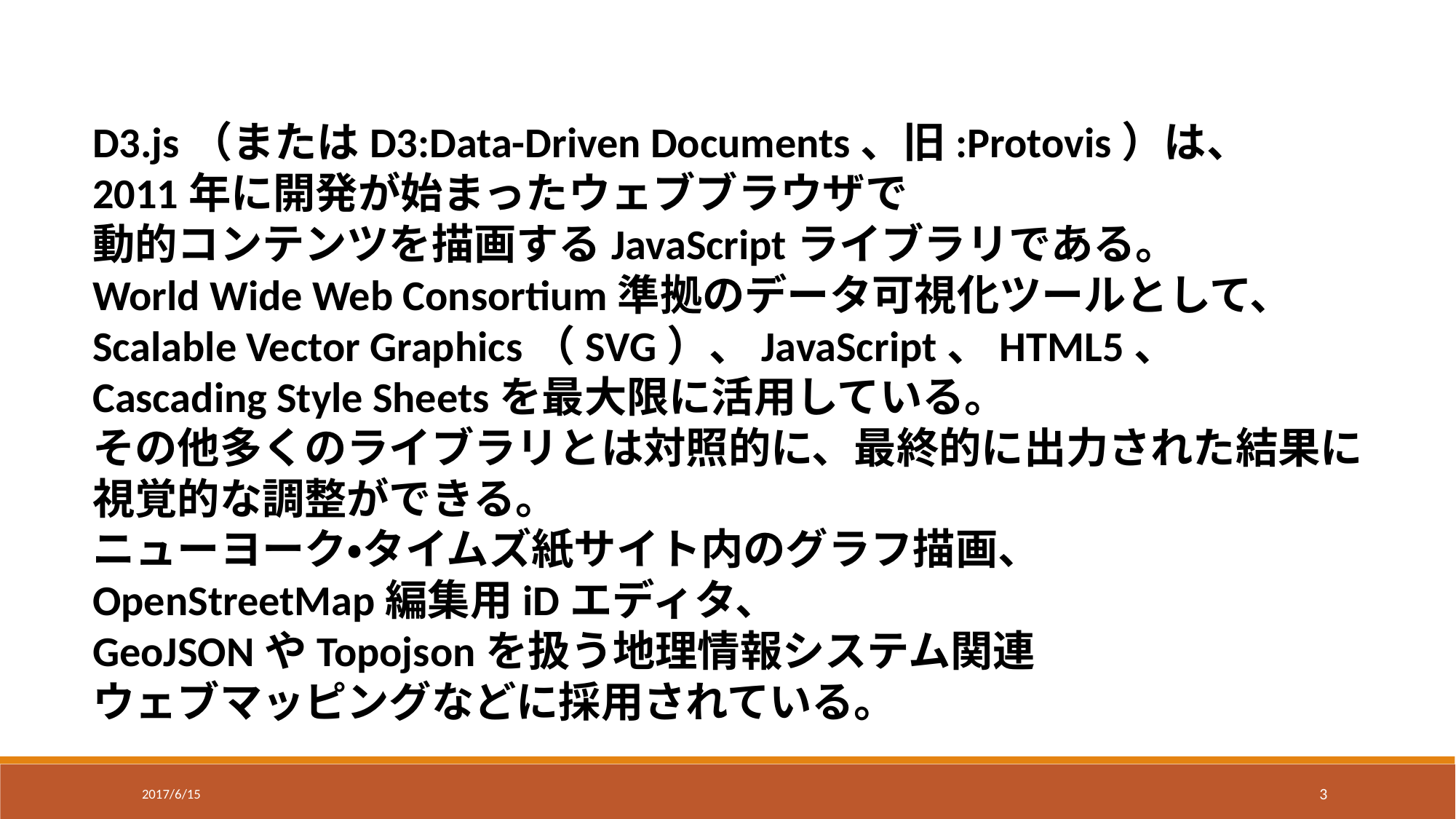

D3.js（またはD3:Data-Driven Documents、旧:Protovis）は、
2011年に開発が始まったウェブブラウザで
動的コンテンツを描画するJavaScriptライブラリである。
World Wide Web Consortium準拠のデータ可視化ツールとして、
Scalable Vector Graphics（SVG）、JavaScript、HTML5、
Cascading Style Sheetsを最大限に活用している。
その他多くのライブラリとは対照的に、最終的に出力された結果に
視覚的な調整ができる。
ニューヨーク・タイムズ紙サイト内のグラフ描画、
OpenStreetMap編集用iDエディタ、
GeoJSONやTopojsonを扱う地理情報システム関連
ウェブマッピングなどに採用されている。
2017/6/15
3